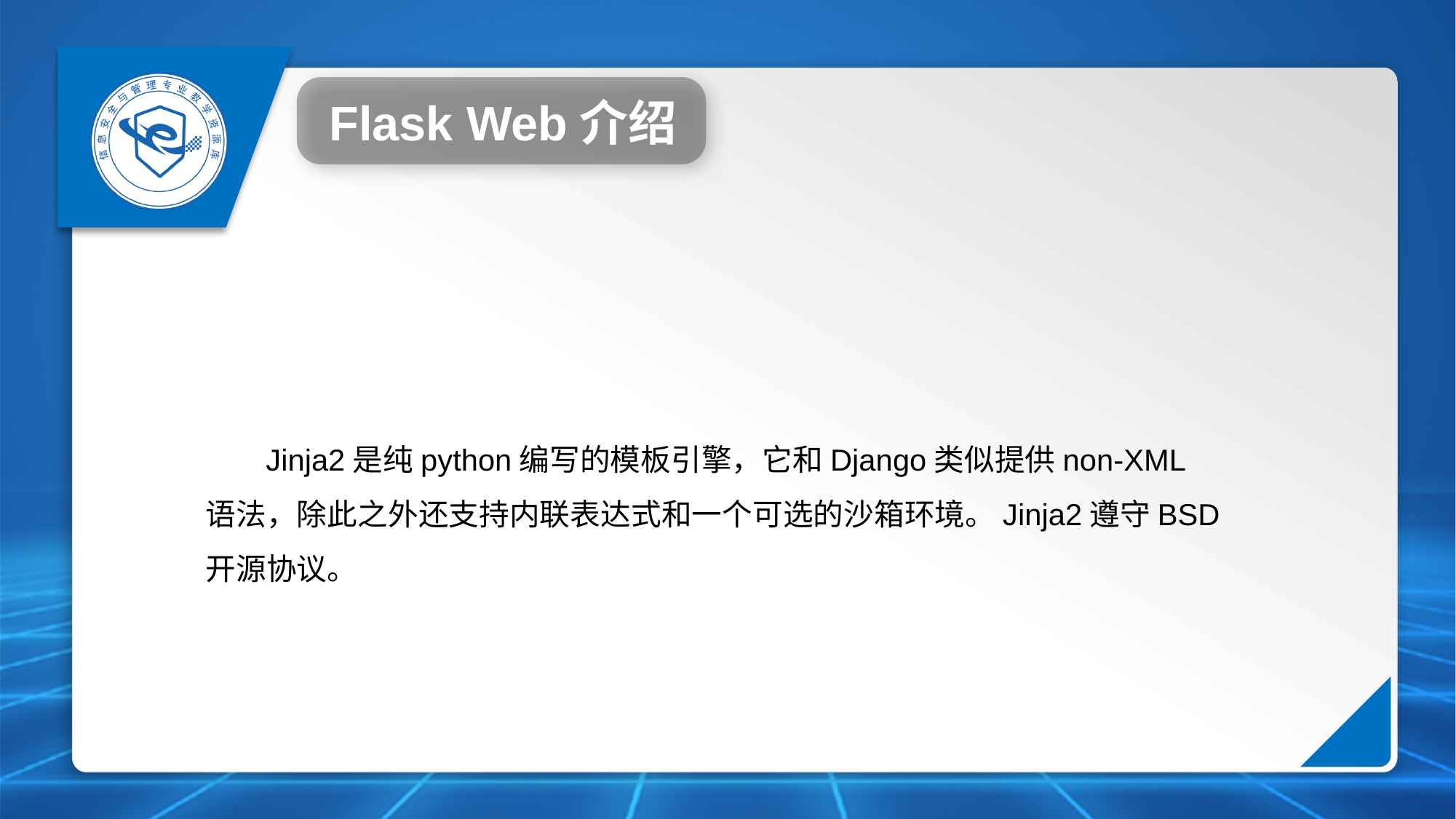

Flask Web介绍
Jinja2是纯python编写的模板引擎，它和Django类似提供non-XML语法，除此之外还支持内联表达式和一个可选的沙箱环境。Jinja2遵守BSD开源协议。